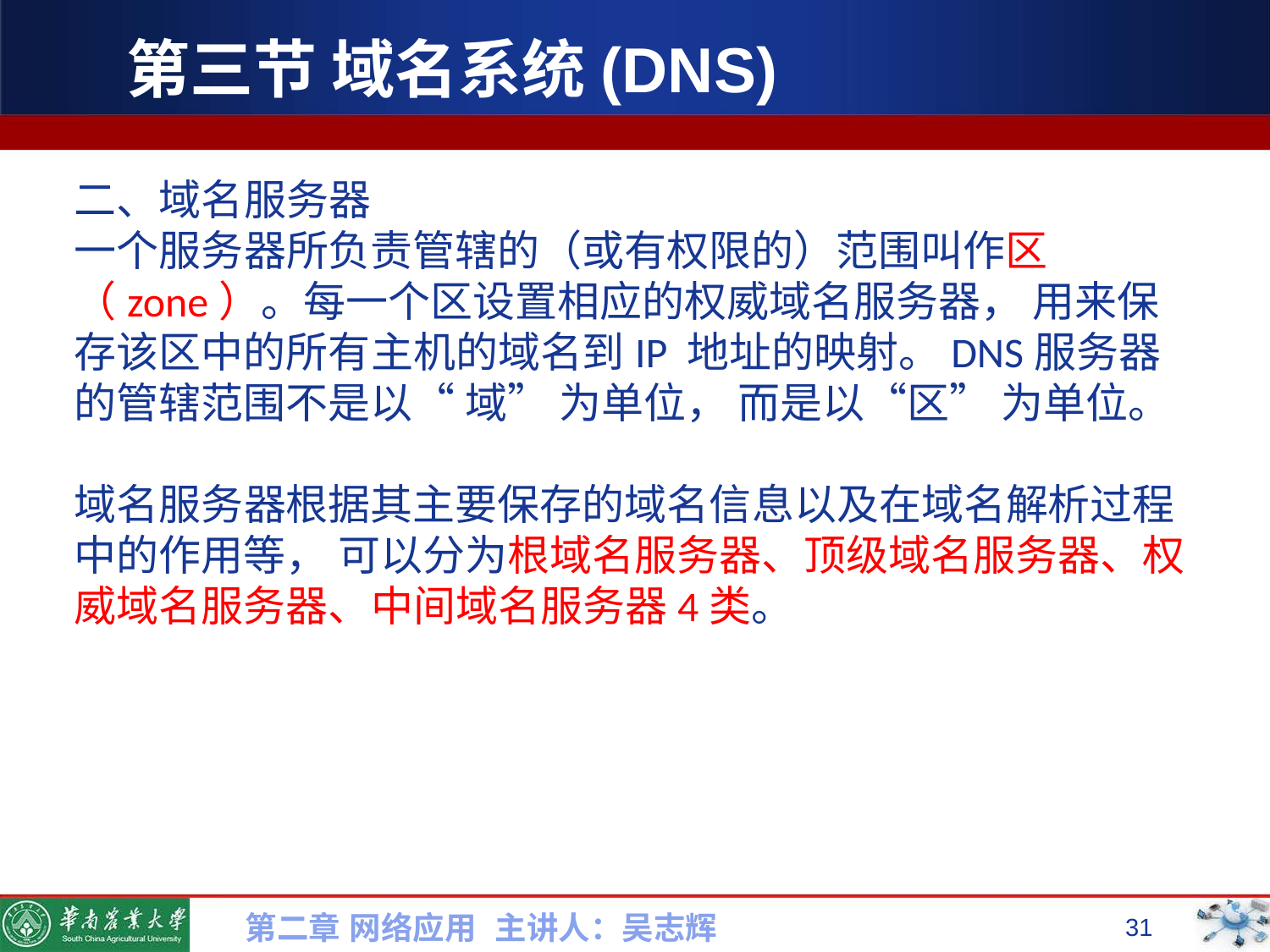

# 第三节 域名系统(DNS)
二、域名服务器
一个服务器所负责管辖的（或有权限的）范围叫作区（zone）。每一个区设置相应的权威域名服务器， 用来保存该区中的所有主机的域名到IP 地址的映射。DNS服务器的管辖范围不是以“ 域” 为单位， 而是以“区” 为单位。

域名服务器根据其主要保存的域名信息以及在域名解析过程中的作用等， 可以分为根域名服务器、顶级域名服务器、权威域名服务器、中间域名服务器4类。
第二章 网络应用  主讲人：吴志辉
31